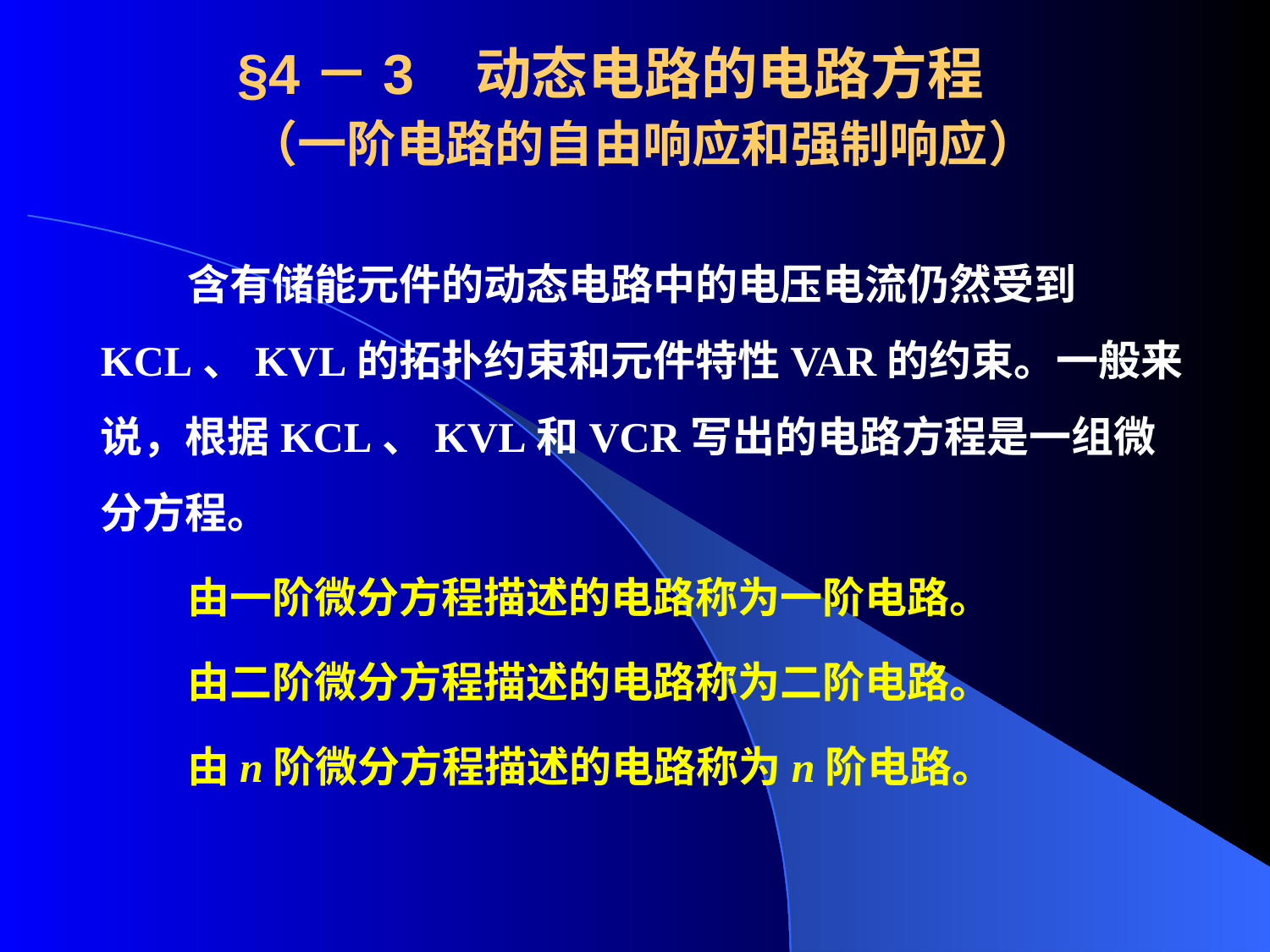

# §4－3   动态电路的电路方程 （一阶电路的自由响应和强制响应）
        含有储能元件的动态电路中的电压电流仍然受到KCL、KVL的拓扑约束和元件特性VAR的约束。一般来说，根据KCL、KVL和VCR写出的电路方程是一组微分方程。
        由一阶微分方程描述的电路称为一阶电路。
        由二阶微分方程描述的电路称为二阶电路。
        由n阶微分方程描述的电路称为n阶电路。